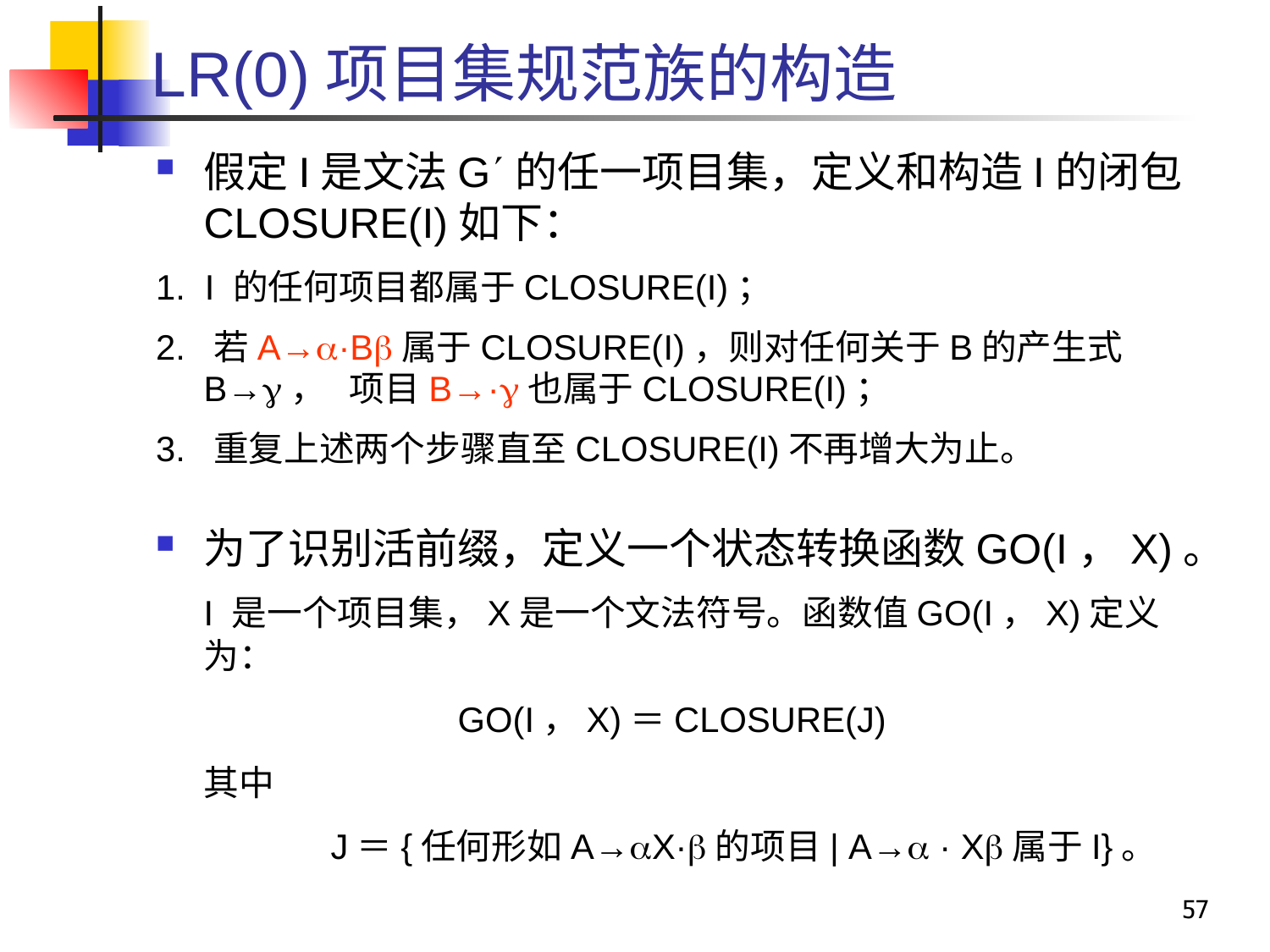

# LR(0)项目集规范族的构造
假定I是文法G′的任一项目集，定义和构造I的闭包CLOSURE(I)如下：
1.  I 的任何项目都属于CLOSURE(I)；
2.  若A→α·Bβ属于CLOSURE(I)，则对任何关于B的产生式B→γ，   项目B→·γ也属于CLOSURE(I)；
3.  重复上述两个步骤直至CLOSURE(I)不再增大为止。
为了识别活前缀，定义一个状态转换函数GO(I，X)。
	I 是一个项目集，X是一个文法符号。函数值GO(I，X)定义为：
			GO(I，X)＝CLOSURE(J)
	其中
		J＝{任何形如A→αX·β的项目| A→α · Xβ属于I}。

57